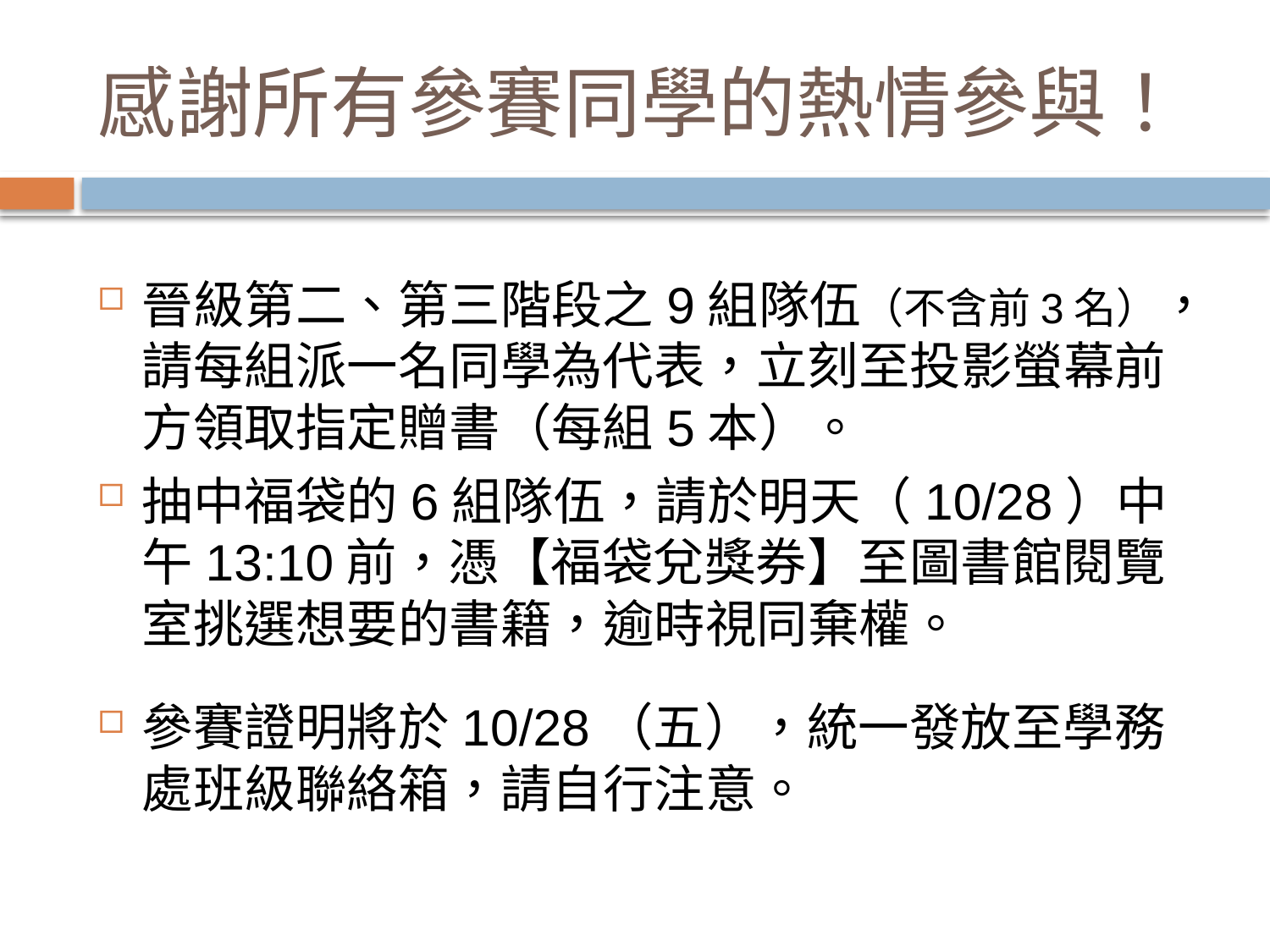

# 感謝所有參賽同學的熱情參與！
晉級第二、第三階段之9組隊伍（不含前3名），請每組派一名同學為代表，立刻至投影螢幕前方領取指定贈書（每組5本）。
抽中福袋的6組隊伍，請於明天（10/28）中午13:10前，憑【福袋兌獎券】至圖書館閱覽室挑選想要的書籍，逾時視同棄權。
參賽證明將於10/28（五），統一發放至學務處班級聯絡箱，請自行注意。